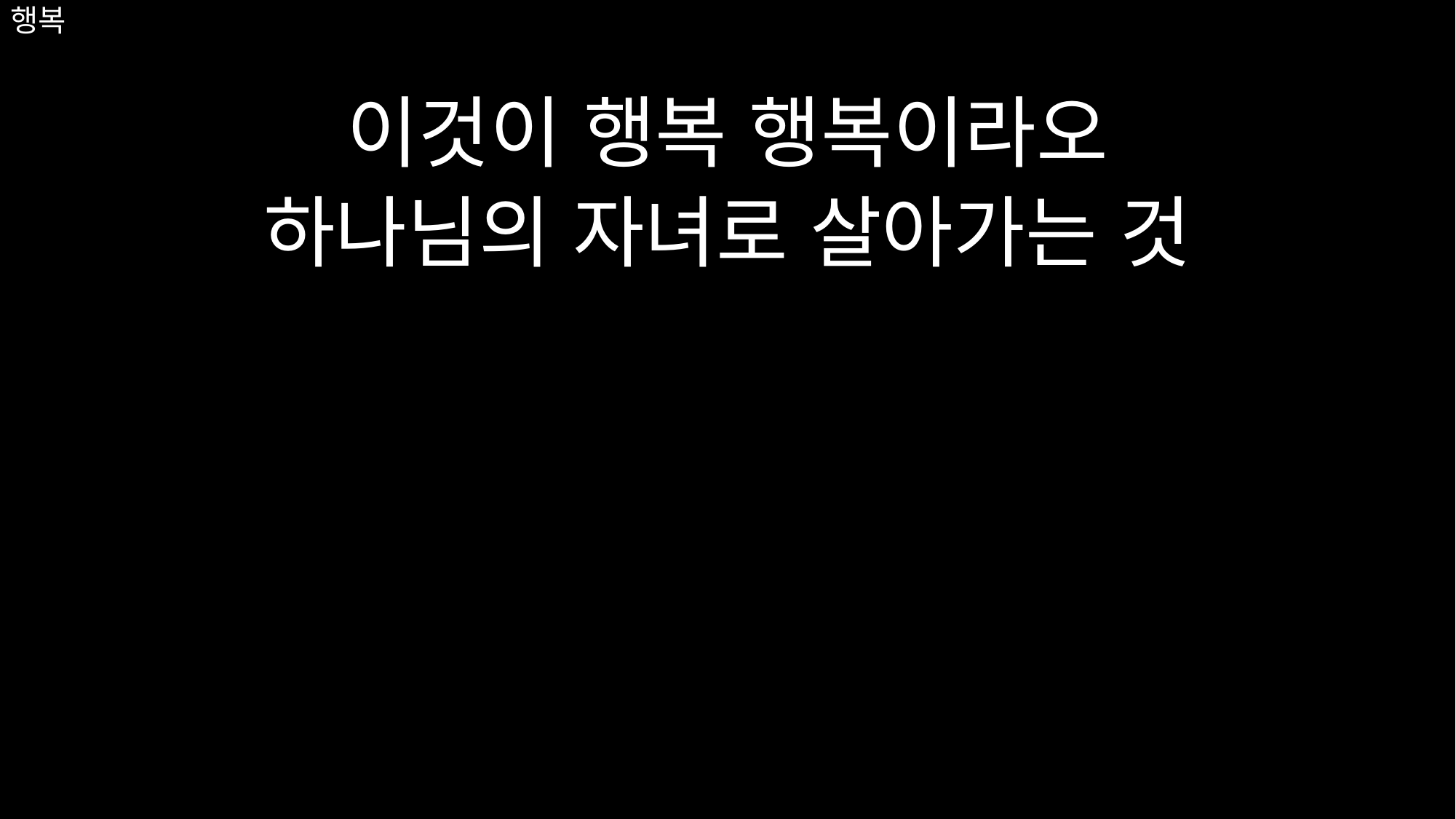

# 행복
이것이 행복 행복이라오
하나님의 자녀로 살아가는 것